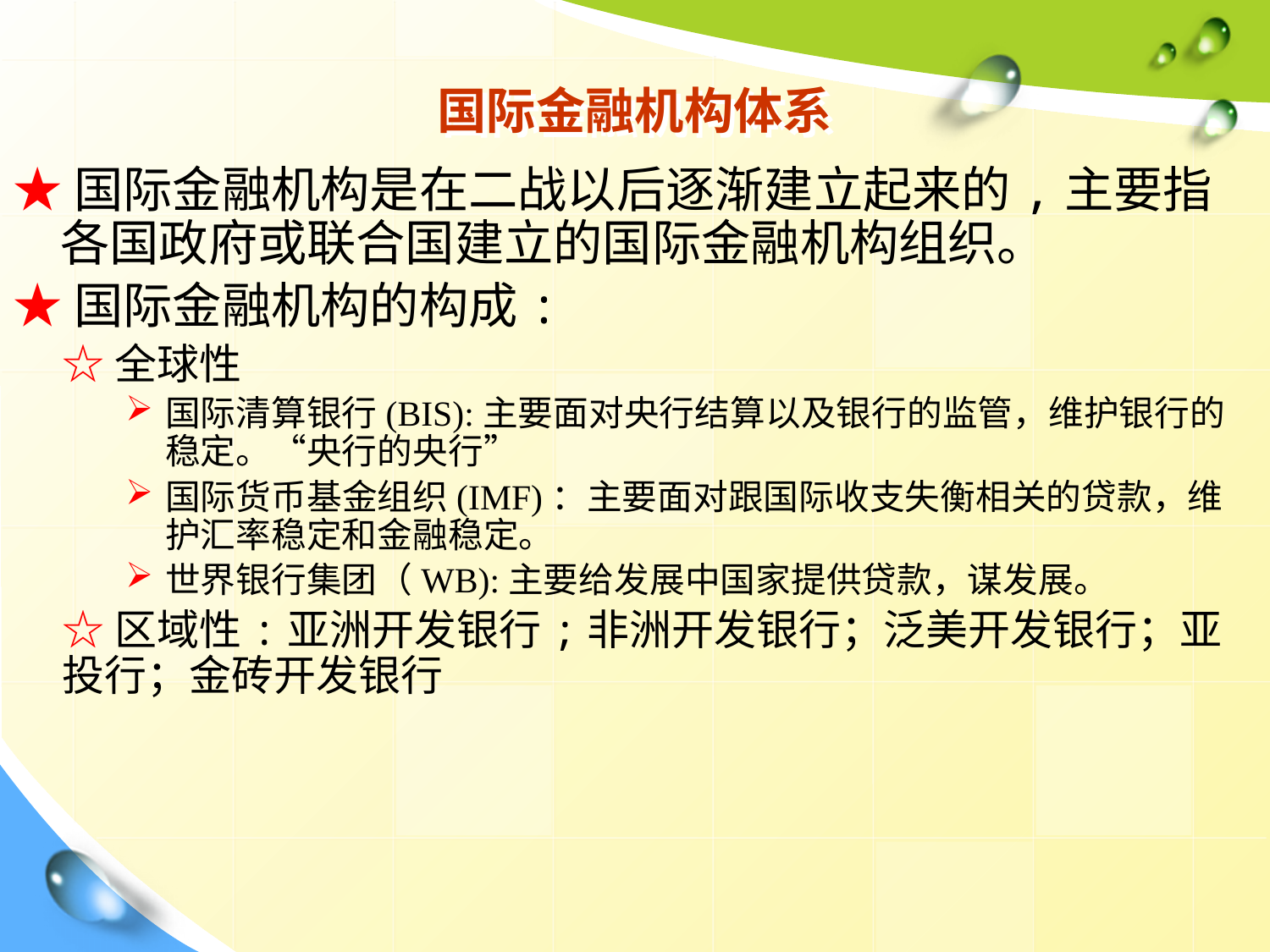

# 国际金融机构体系
★国际金融机构是在二战以后逐渐建立起来的,主要指各国政府或联合国建立的国际金融机构组织。
★国际金融机构的构成:
☆全球性
国际清算银行(BIS):主要面对央行结算以及银行的监管，维护银行的稳定。“央行的央行”
国际货币基金组织(IMF)：主要面对跟国际收支失衡相关的贷款，维护汇率稳定和金融稳定。
世界银行集团（WB):主要给发展中国家提供贷款，谋发展。
☆区域性:亚洲开发银行;非洲开发银行；泛美开发银行；亚投行；金砖开发银行